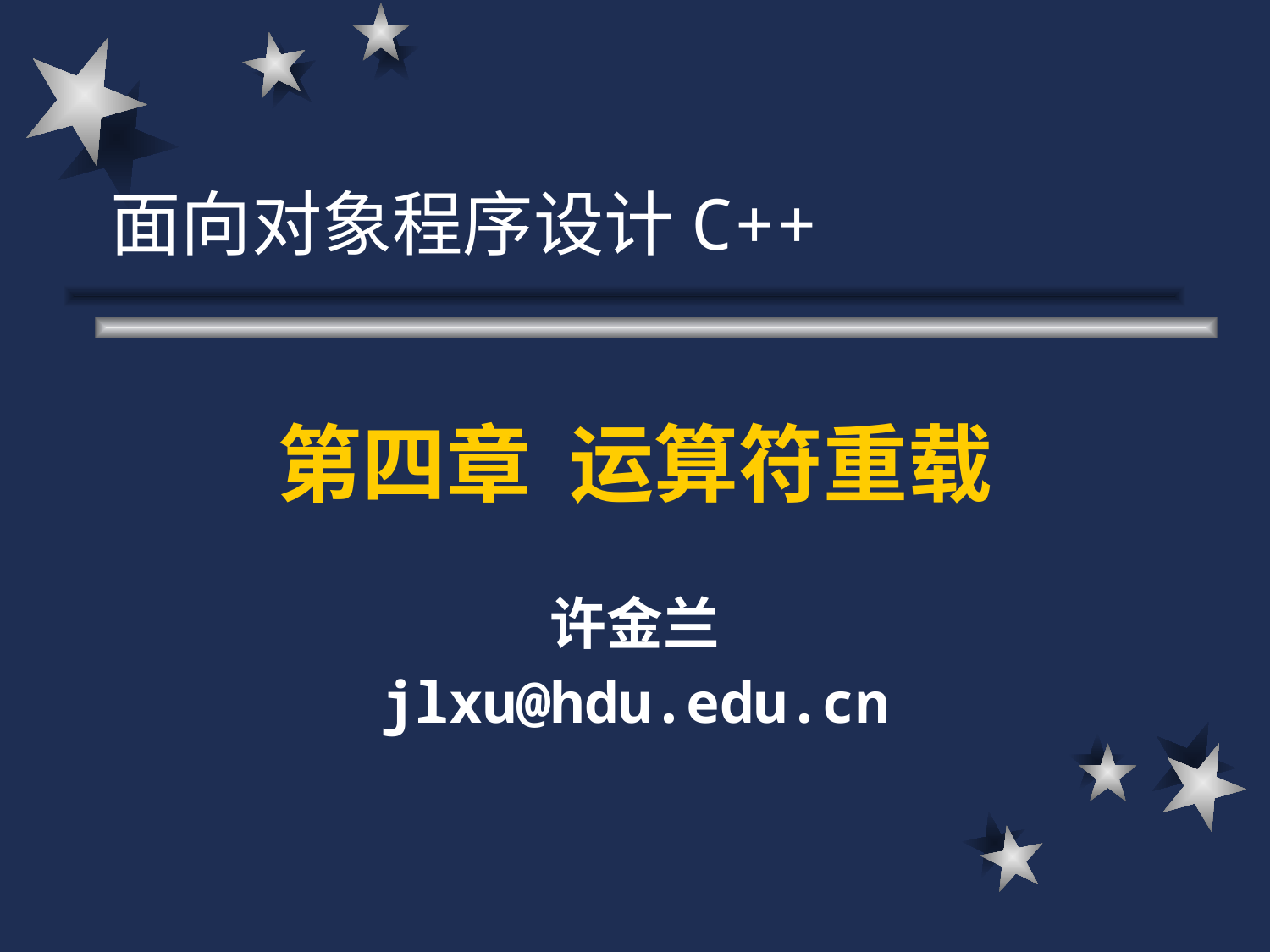

面向对象程序设计C++
# 第四章  运算符重载
许金兰
jlxu@hdu.edu.cn
1